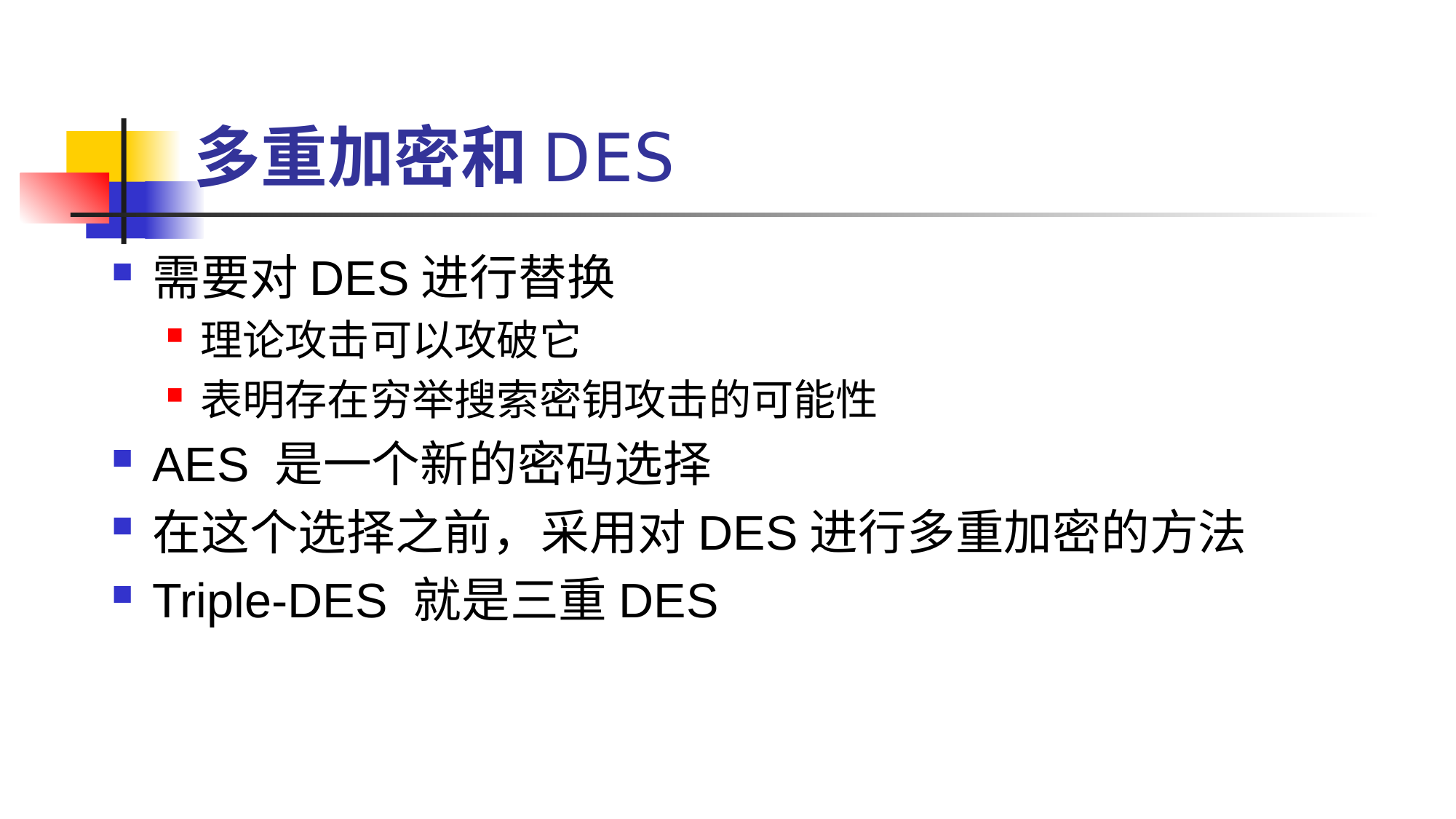

# 多重加密和DES
需要对DES进行替换
理论攻击可以攻破它
表明存在穷举搜索密钥攻击的可能性
AES 是一个新的密码选择
在这个选择之前，采用对DES进行多重加密的方法
Triple-DES 就是三重DES